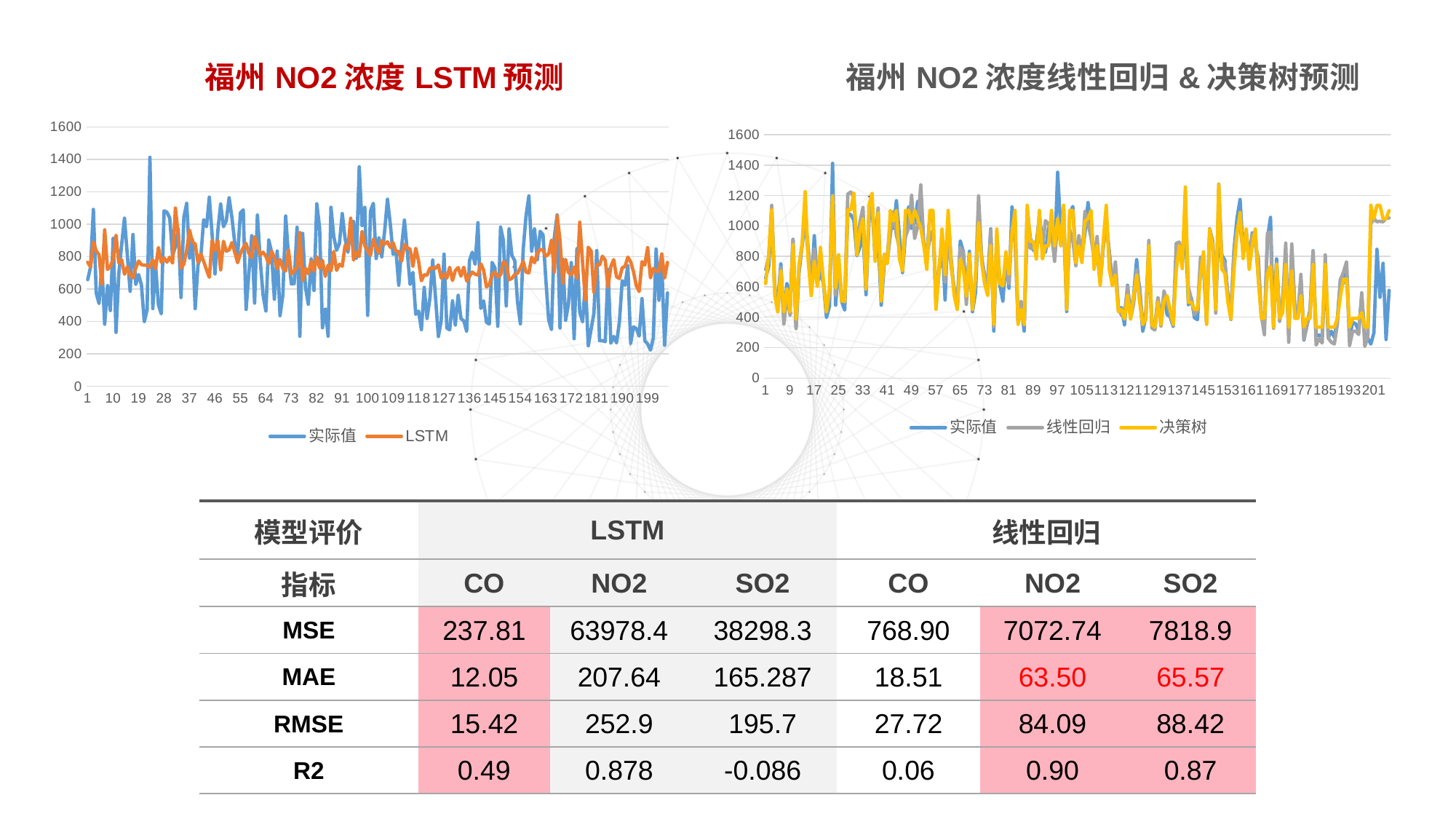

### Chart: 福州NO2浓度LSTM预测

| Category |  |  |
|---|---|---|

### Chart: 福州NO2浓度线性回归&决策树预测

| Category |  |  |  |
|---|---|---|---|
| 模型评价 | LSTM |  |  | 线性回归 |  |  |
| --- | --- | --- | --- | --- | --- | --- |
| 指标 | CO | NO2 | SO2 | CO | NO2 | SO2 |
| MSE | 237.81 | 63978.4 | 38298.3 | 768.90 | 7072.74 | 7818.9 |
| MAE | 12.05 | 207.64 | 165.287 | 18.51 | 63.50 | 65.57 |
| RMSE | 15.42 | 252.9 | 195.7 | 27.72 | 84.09 | 88.42 |
| R2 | 0.49 | 0.878 | -0.086 | 0.06 | 0.90 | 0.87 |